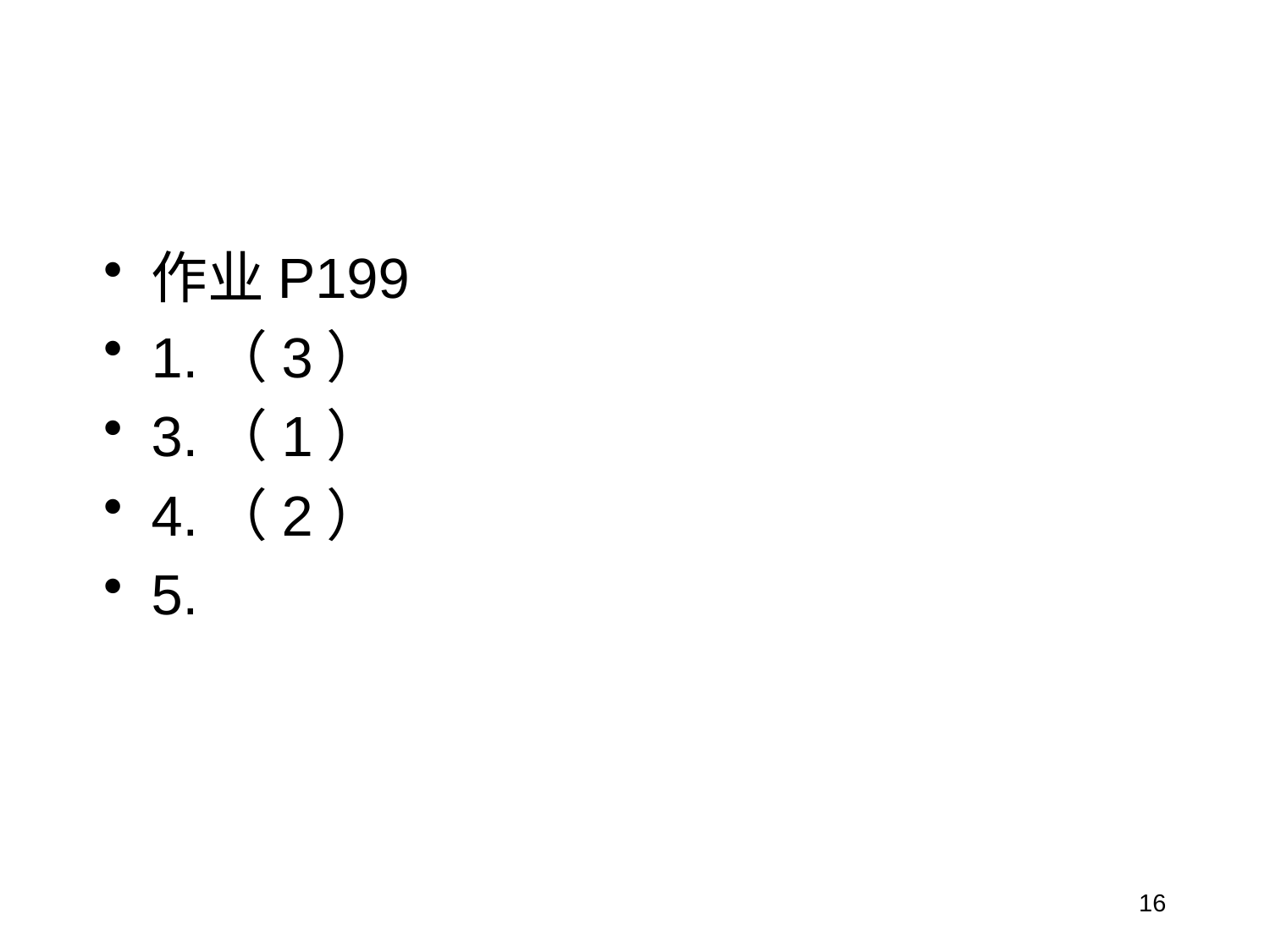

#
作业P199
1.（3）
3.（1）
4.（2）
5.
16